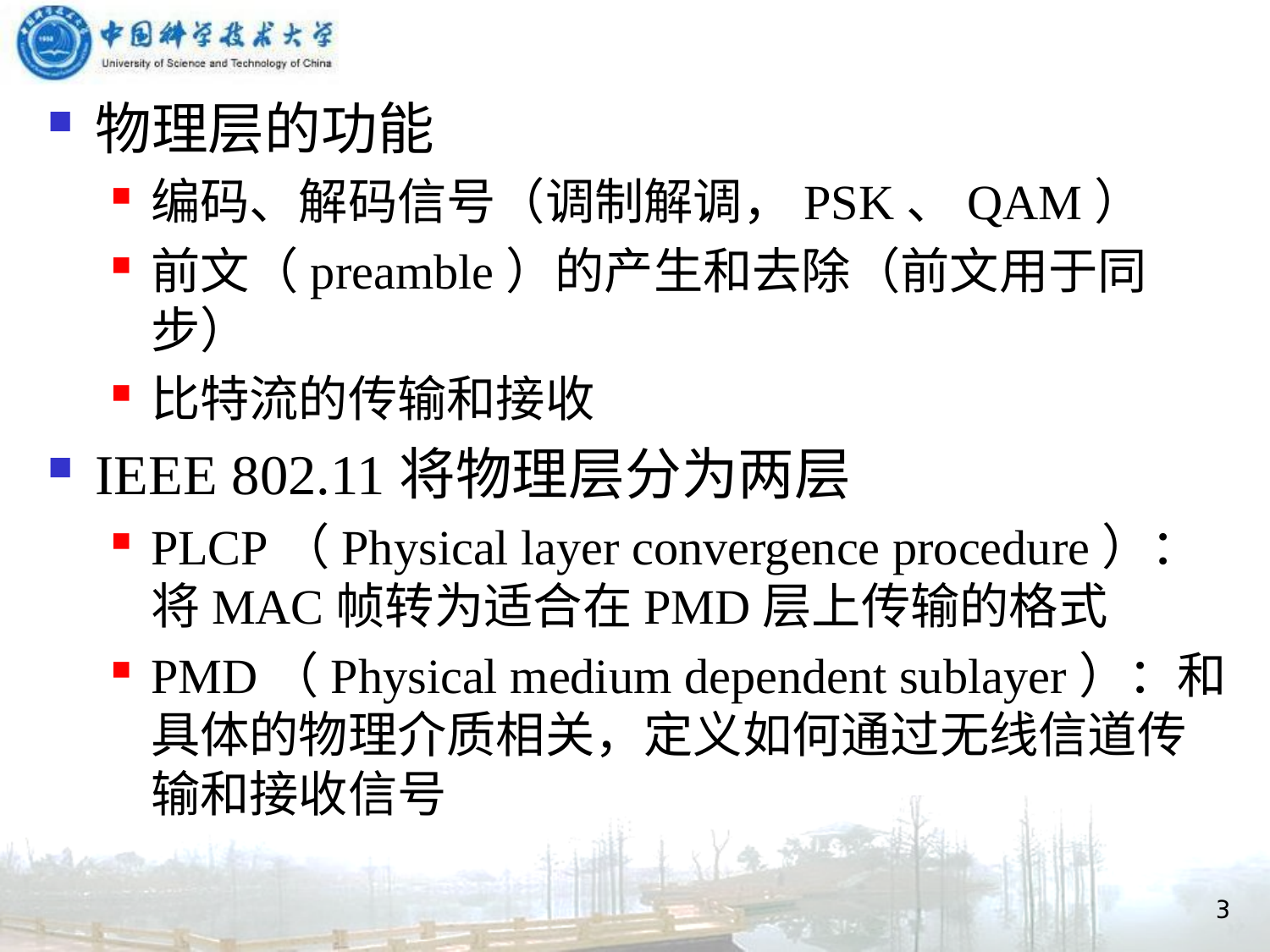

物理层的功能
编码、解码信号（调制解调，PSK、QAM）
前文（preamble）的产生和去除（前文用于同步）
比特流的传输和接收
IEEE 802.11将物理层分为两层
PLCP（Physical layer convergence procedure）：将MAC帧转为适合在PMD层上传输的格式
PMD（Physical medium dependent sublayer）：和具体的物理介质相关，定义如何通过无线信道传输和接收信号
3